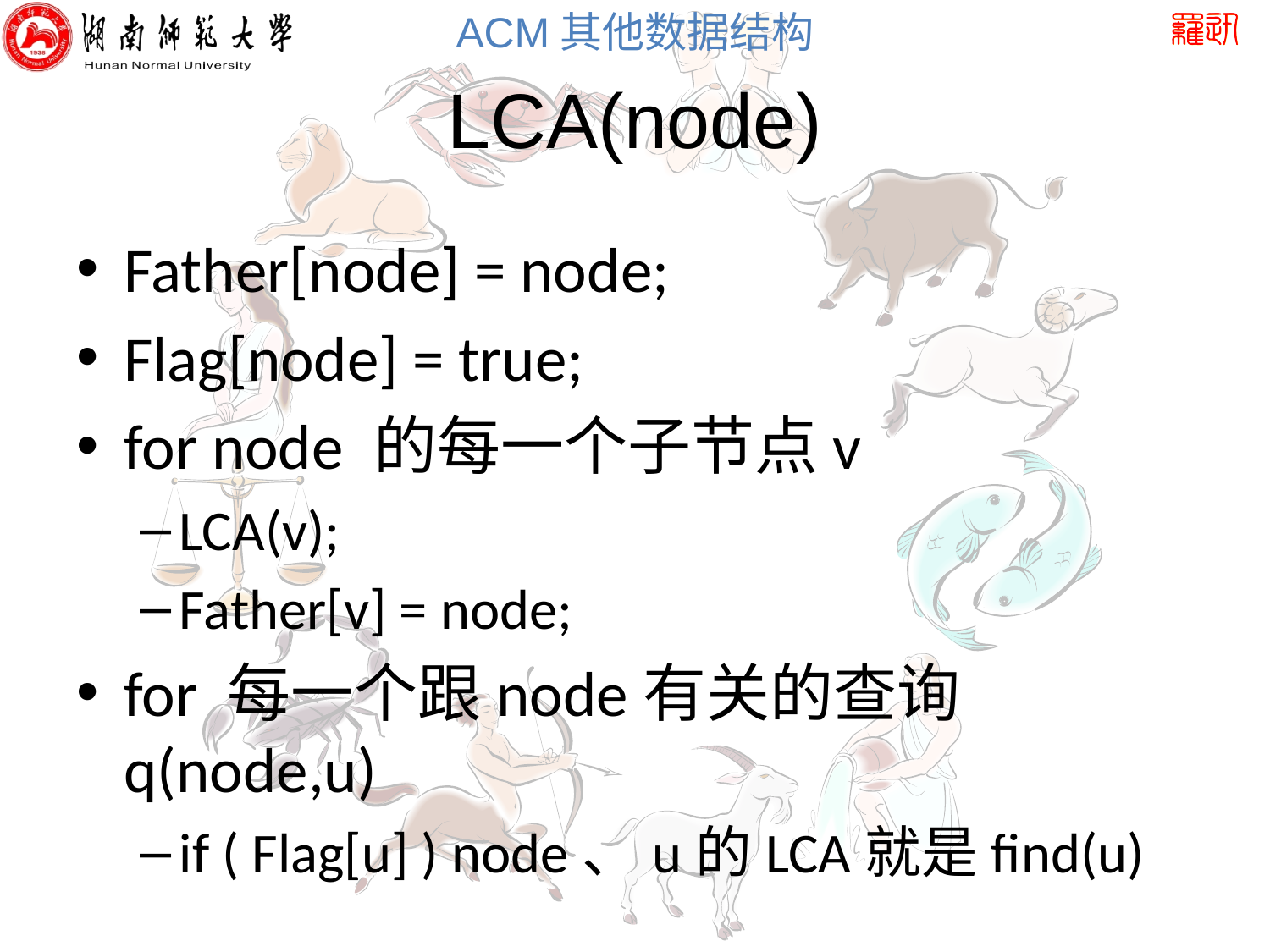

# LCA(node)
Father[node] = node;
Flag[node] = true;
for node 的每一个子节点v
LCA(v);
Father[v] = node;
for 每一个跟node有关的查询q(node,u)
if ( Flag[u] ) node、u的LCA就是find(u)